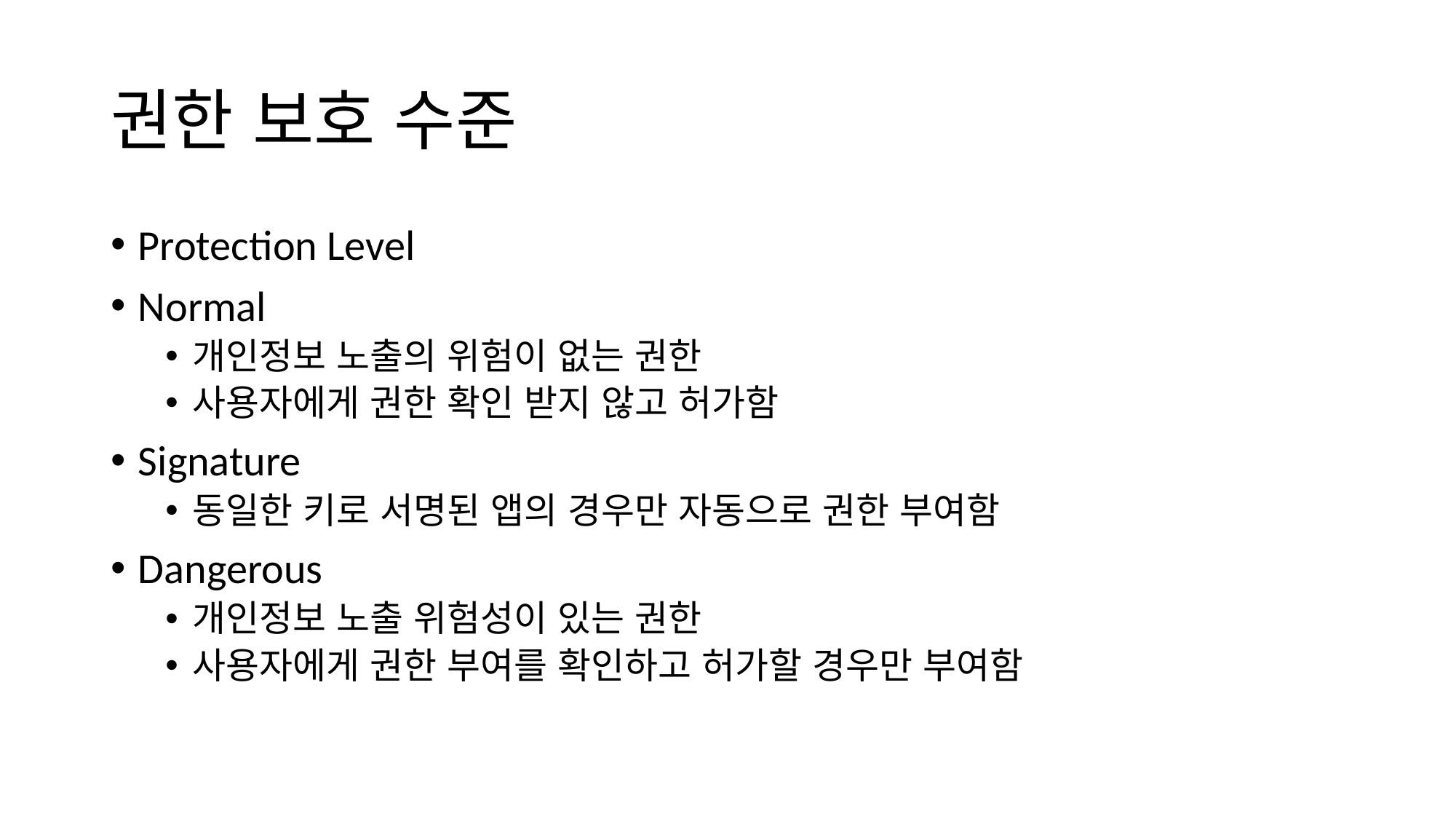

# 권한 보호 수준
Protection Level
Normal
개인정보 노출의 위험이 없는 권한
사용자에게 권한 확인 받지 않고 허가함
Signature
동일한 키로 서명된 앱의 경우만 자동으로 권한 부여함
Dangerous
개인정보 노출 위험성이 있는 권한
사용자에게 권한 부여를 확인하고 허가할 경우만 부여함